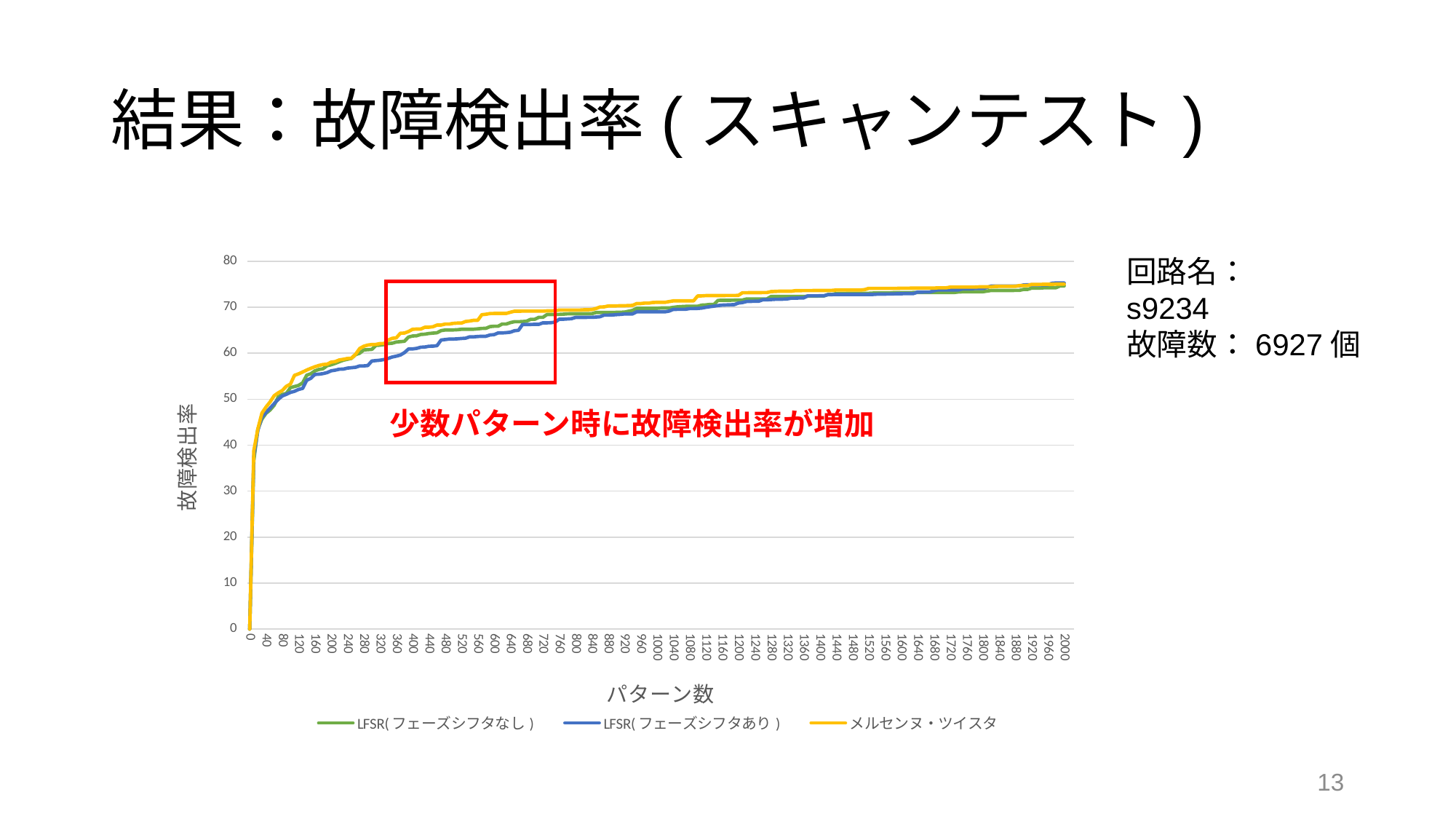

# 結果：故障検出率(スキャンテスト)

### Chart

| Category |  |  |  |
|---|---|---|---|
| 0 | 0.0 | 0.0 | 0.0 |
| 10 | 36.624801 | 37.563157 | 38.775808 |
| 20 | 43.482029 | 43.193305 | 43.525338 |
| 30 | 45.661902 | 46.09499 | 46.961164 |
| 40 | 46.932292 | 47.105527 | 48.289305 |
| 50 | 47.639668 | 48.058325 | 49.400896 |
| 60 | 48.679084 | 49.025553 | 50.757903 |
| 70 | 50.483614 | 49.949473 | 51.378667 |
| 80 | 51.032192 | 50.700158 | 51.883936 |
| 90 | 51.263177 | 51.061064 | 52.807856 |
| 100 | 52.504694 | 51.479721 | 53.284252 |
| 110 | 52.750111 | 51.710701 | 55.189836 |
| 120 | 52.995527 | 52.114916 | 55.507433 |
| 130 | 53.55854 | 52.345896 | 55.911648 |
| 140 | 55.218709 | 54.107118 | 56.344736 |
| 150 | 55.536306 | 54.540205 | 56.720078 |
| 160 | 56.157064 | 55.391943 | 57.052112 |
| 170 | 56.474662 | 55.435252 | 57.340837 |
| 180 | 56.619024 | 55.565178 | 57.542944 |
| 190 | 57.283092 | 55.781722 | 57.615125 |
| 200 | 57.485199 | 56.171501 | 58.062655 |
| 210 | 57.78836 | 56.315863 | 58.178145 |
| 220 | 58.149272 | 56.517971 | 58.539051 |
| 230 | 58.481306 | 56.546843 | 58.683413 |
| 240 | 58.683413 | 56.763387 | 58.856648 |
| 250 | 58.885521 | 56.850004 | 58.914393 |
| 260 | 59.69395 | 56.936622 | 59.766132 |
| 270 | 59.997112 | 57.239783 | 61.022091 |
| 280 | 60.71893 | 57.239783 | 61.512923 |
| 290 | 60.776675 | 57.311964 | 61.772776 |
| 300 | 60.83442 | 58.308071 | 61.888266 |
| 310 | 61.686158 | 58.394688 | 61.917138 |
| 320 | 61.758339 | 58.481306 | 62.090373 |
| 330 | 61.873829 | 58.625668 | 62.119246 |
| 340 | 62.104809 | 58.871084 | 62.855494 |
| 350 | 62.176991 | 59.174246 | 63.245273 |
| 360 | 62.436843 | 59.361917 | 63.346326 |
| 370 | 62.509024 | 59.607333 | 64.342427 |
| 380 | 62.595642 | 60.127038 | 64.385736 |
| 390 | 63.519561 | 60.935473 | 64.71777 |
| 400 | 63.750541 | 60.935473 | 65.208602 |
| 410 | 63.79385 | 61.050963 | 65.251911 |
| 420 | 64.082575 | 61.310816 | 65.251911 |
| 430 | 64.14032 | 61.339688 | 65.641689 |
| 440 | 64.284682 | 61.512923 | 65.656126 |
| 450 | 64.3713 | 61.527359 | 65.757179 |
| 460 | 64.443481 | 61.642849 | 66.118085 |
| 470 | 64.919877 | 62.86993 | 66.132522 |
| 480 | 65.049803 | 62.970984 | 66.334629 |
| 490 | 65.06424 | 63.086474 | 66.334629 |
| 500 | 65.06424 | 63.086474 | 66.493428 |
| 510 | 65.107548 | 63.129783 | 66.551173 |
| 520 | 65.208602 | 63.201964 | 66.551173 |
| 530 | 65.208602 | 63.259709 | 66.897643 |
| 540 | 65.223038 | 63.56287 | 66.998696 |
| 550 | 65.223038 | 63.56287 | 67.157501 |
| 560 | 65.295219 | 63.635051 | 67.157501 |
| 570 | 65.396273 | 63.67836 | 68.384582 |
| 580 | 65.410709 | 63.67836 | 68.471199 |
| 590 | 65.786052 | 63.967085 | 68.629998 |
| 600 | 65.872669 | 64.039266 | 68.644434 |
| 610 | 65.872669 | 64.414608 | 68.65887 |
| 620 | 66.349065 | 64.414608 | 68.65887 |
| 630 | 66.349065 | 64.472353 | 68.65887 |
| 640 | 66.652226 | 64.573407 | 68.904287 |
| 650 | 66.854334 | 64.891005 | 69.135267 |
| 660 | 66.854334 | 64.977622 | 69.135267 |
| 670 | 66.883206 | 66.248012 | 69.149703 |
| 680 | 66.969824 | 66.248012 | 69.149703 |
| 690 | 67.374045 | 66.248012 | 69.149703 |
| 700 | 67.374045 | 66.276884 | 69.149703 |
| 710 | 67.807132 | 66.276884 | 69.149703 |
| 720 | 67.807132 | 66.608918 | 69.149703 |
| 730 | 68.413454 | 66.608918 | 69.207448 |
| 740 | 68.413454 | 66.63779 | 69.207448 |
| 750 | 68.442327 | 66.767716 | 69.265193 |
| 760 | 68.442327 | 67.388481 | 69.380689 |
| 770 | 68.485636 | 67.388481 | 69.380689 |
| 780 | 68.557817 | 67.446226 | 69.380689 |
| 790 | 68.572253 | 67.503971 | 69.380689 |
| 800 | 68.586689 | 67.77826 | 69.380689 |
| 810 | 68.586689 | 67.77826 | 69.380689 |
| 820 | 68.586689 | 67.77826 | 69.438434 |
| 830 | 68.586689 | 67.807132 | 69.438434 |
| 840 | 68.586689 | 67.807132 | 69.496179 |
| 850 | 68.846542 | 67.864877 | 69.712722 |
| 860 | 68.846542 | 67.922622 | 70.044756 |
| 870 | 68.846542 | 68.283528 | 70.073628 |
| 880 | 68.846542 | 68.283528 | 70.2613 |
| 890 | 68.846542 | 68.312401 | 70.290172 |
| 900 | 68.88985 | 68.384582 | 70.290172 |
| 910 | 68.904287 | 68.442327 | 70.319045 |
| 920 | 68.933159 | 68.528944 | 70.319045 |
| 930 | 69.12083 | 68.54338 | 70.362353 |
| 940 | 69.308501 | 68.54338 | 70.391226 |
| 950 | 69.756031 | 69.00534 | 70.795441 |
| 960 | 69.770467 | 69.00534 | 70.795441 |
| 970 | 69.770467 | 69.00534 | 70.896494 |
| 980 | 69.770467 | 69.00534 | 70.896494 |
| 990 | 69.770467 | 69.00534 | 71.026421 |
| 1000 | 69.770467 | 69.00534 | 71.069729 |
| 1010 | 69.828212 | 69.00534 | 71.069729 |
| 1020 | 69.828212 | 69.00534 | 71.069729 |
| 1030 | 69.828212 | 69.164139 | 71.228528 |
| 1040 | 69.972575 | 69.525051 | 71.37289 |
| 1050 | 70.088065 | 69.539487 | 71.37289 |
| 1060 | 70.14581 | 69.553924 | 71.37289 |
| 1070 | 70.189118 | 69.553924 | 71.37289 |
| 1080 | 70.203555 | 69.698286 | 71.387327 |
| 1090 | 70.203555 | 69.698286 | 71.387327 |
| 1100 | 70.203555 | 69.741595 | 72.455609 |
| 1110 | 70.463407 | 69.813776 | 72.470045 |
| 1120 | 70.506716 | 69.987011 | 72.52779 |
| 1130 | 70.607769 | 70.116937 | 72.52779 |
| 1140 | 70.607769 | 70.232427 | 72.52779 |
| 1150 | 71.473944 | 70.362353 | 72.52779 |
| 1160 | 71.517253 | 70.463407 | 72.52779 |
| 1170 | 71.517253 | 70.49228 | 72.556663 |
| 1180 | 71.517253 | 70.535588 | 72.556663 |
| 1190 | 71.531689 | 70.564461 | 72.556663 |
| 1200 | 71.560562 | 70.910931 | 72.571099 |
| 1210 | 71.560562 | 71.011984 | 73.148549 |
| 1220 | 71.791542 | 71.242964 | 73.148549 |
| 1230 | 71.791542 | 71.271837 | 73.162985 |
| 1240 | 71.791542 | 71.300709 | 73.162985 |
| 1250 | 71.791542 | 71.300709 | 73.162985 |
| 1260 | 71.805978 | 71.618307 | 73.191857 |
| 1270 | 71.805978 | 71.618307 | 73.191857 |
| 1280 | 72.325683 | 71.661615 | 73.393965 |
| 1290 | 72.325683 | 71.71936 | 73.437274 |
| 1300 | 72.325683 | 71.733797 | 73.480582 |
| 1310 | 72.325683 | 71.762669 | 73.480582 |
| 1320 | 72.325683 | 71.805978 | 73.480582 |
| 1330 | 72.325683 | 71.964777 | 73.480582 |
| 1340 | 72.325683 | 71.964777 | 73.596072 |
| 1350 | 72.325683 | 72.008085 | 73.596072 |
| 1360 | 72.325683 | 72.008085 | 73.624945 |
| 1370 | 72.397864 | 72.470045 | 73.624945 |
| 1380 | 72.397864 | 72.470045 | 73.624945 |
| 1390 | 72.397864 | 72.470045 | 73.639381 |
| 1400 | 72.455609 | 72.484481 | 73.639381 |
| 1410 | 72.455609 | 72.484481 | 73.639381 |
| 1420 | 72.75877 | 72.744334 | 73.639381 |
| 1430 | 72.787642 | 72.744334 | 73.668253 |
| 1440 | 72.960877 | 72.773206 | 73.740435 |
| 1450 | 72.98975 | 72.773206 | 73.740435 |
| 1460 | 72.98975 | 72.773206 | 73.740435 |
| 1470 | 73.004186 | 72.773206 | 73.740435 |
| 1480 | 73.004186 | 72.773206 | 73.740435 |
| 1490 | 73.004186 | 72.773206 | 73.740435 |
| 1500 | 73.004186 | 72.773206 | 73.740435 |
| 1510 | 73.004186 | 72.773206 | 73.827052 |
| 1520 | 73.033059 | 72.773206 | 74.101341 |
| 1530 | 73.076367 | 72.773206 | 74.101341 |
| 1540 | 73.076367 | 72.830951 | 74.101341 |
| 1550 | 73.076367 | 72.859824 | 74.101341 |
| 1560 | 73.076367 | 72.859824 | 74.101341 |
| 1570 | 73.090804 | 72.87426 | 74.101341 |
| 1580 | 73.162985 | 72.903132 | 74.101341 |
| 1590 | 73.162985 | 72.932005 | 74.101341 |
| 1600 | 73.162985 | 72.932005 | 74.14465 |
| 1610 | 73.162985 | 72.975314 | 74.14465 |
| 1620 | 73.162985 | 72.975314 | 74.14465 |
| 1630 | 73.206294 | 72.975314 | 74.159086 |
| 1640 | 73.206294 | 73.292911 | 74.159086 |
| 1650 | 73.206294 | 73.292911 | 74.159086 |
| 1660 | 73.206294 | 73.307347 | 74.159086 |
| 1670 | 73.206294 | 73.307347 | 74.159086 |
| 1680 | 73.206294 | 73.5672 | 74.159086 |
| 1690 | 73.206294 | 73.769307 | 74.216831 |
| 1700 | 73.206294 | 73.769307 | 74.216831 |
| 1710 | 73.206294 | 73.769307 | 74.216831 |
| 1720 | 73.206294 | 73.769307 | 74.375629 |
| 1730 | 73.206294 | 73.769307 | 74.375629 |
| 1740 | 73.307347 | 73.769307 | 74.375629 |
| 1750 | 73.350656 | 73.971415 | 74.375629 |
| 1760 | 73.365092 | 73.971415 | 74.375629 |
| 1770 | 73.365092 | 73.971415 | 74.375629 |
| 1780 | 73.365092 | 74.072468 | 74.375629 |
| 1790 | 73.365092 | 74.072468 | 74.418938 |
| 1800 | 73.365092 | 74.072468 | 74.418938 |
| 1810 | 73.495018 | 74.274576 | 74.433374 |
| 1820 | 73.639381 | 74.592173 | 74.433374 |
| 1830 | 73.639381 | 74.592173 | 74.505556 |
| 1840 | 73.639381 | 74.606609 | 74.534428 |
| 1850 | 73.639381 | 74.621046 | 74.534428 |
| 1860 | 73.639381 | 74.621046 | 74.534428 |
| 1870 | 73.639381 | 74.621046 | 74.534428 |
| 1880 | 73.668253 | 74.621046 | 74.548864 |
| 1890 | 73.668253 | 74.621046 | 74.707663 |
| 1900 | 73.870361 | 74.837589 | 74.707663 |
| 1910 | 73.870361 | 74.880898 | 74.722099 |
| 1920 | 74.159086 | 74.880898 | 74.953079 |
| 1930 | 74.159086 | 74.880898 | 74.953079 |
| 1940 | 74.159086 | 74.880898 | 74.967515 |
| 1950 | 74.216831 | 74.880898 | 74.981952 |
| 1960 | 74.216831 | 74.880898 | 74.981952 |
| 1970 | 74.216831 | 75.212932 | 74.981952 |
| 1980 | 74.245703 | 75.270677 | 75.02526 |
| 1990 | 74.635482 | 75.270677 | 75.02526 |
| 2000 | 74.635482 | 75.270677 | 75.02526 |
|  | None | None | None |
|  | 74.635482 | None | None |
回路名：s9234
故障数：6927個

少数パターン時に故障検出率が増加
13